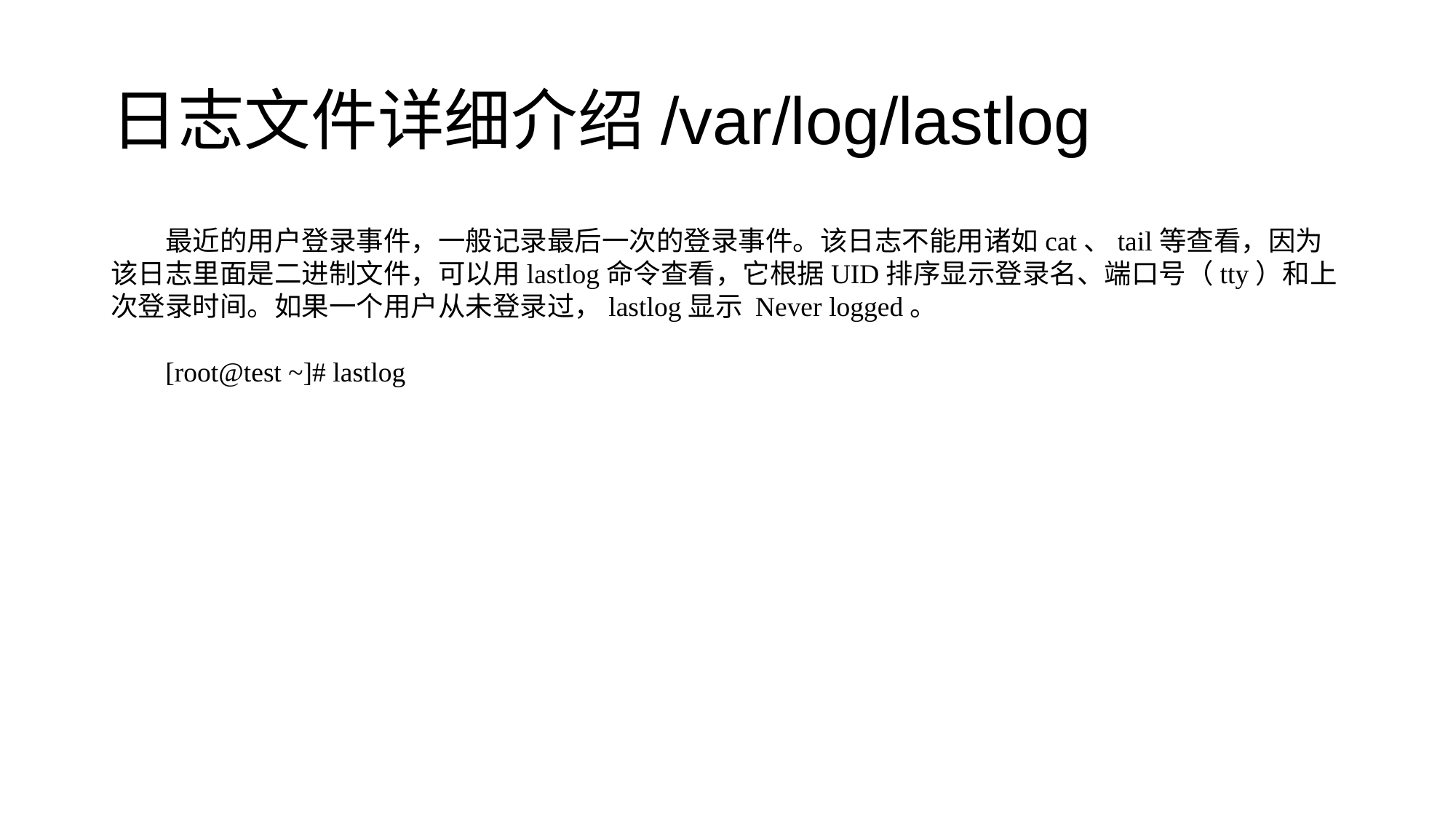

# 日志文件详细介绍/var/log/lastlog
最近的用户登录事件，一般记录最后一次的登录事件。该日志不能用诸如cat、tail等查看，因为该日志里面是二进制文件，可以用lastlog命令查看，它根据UID排序显示登录名、端口号（tty）和上次登录时间。如果一个用户从未登录过，lastlog显示 Never logged。

[root@test ~]# lastlog